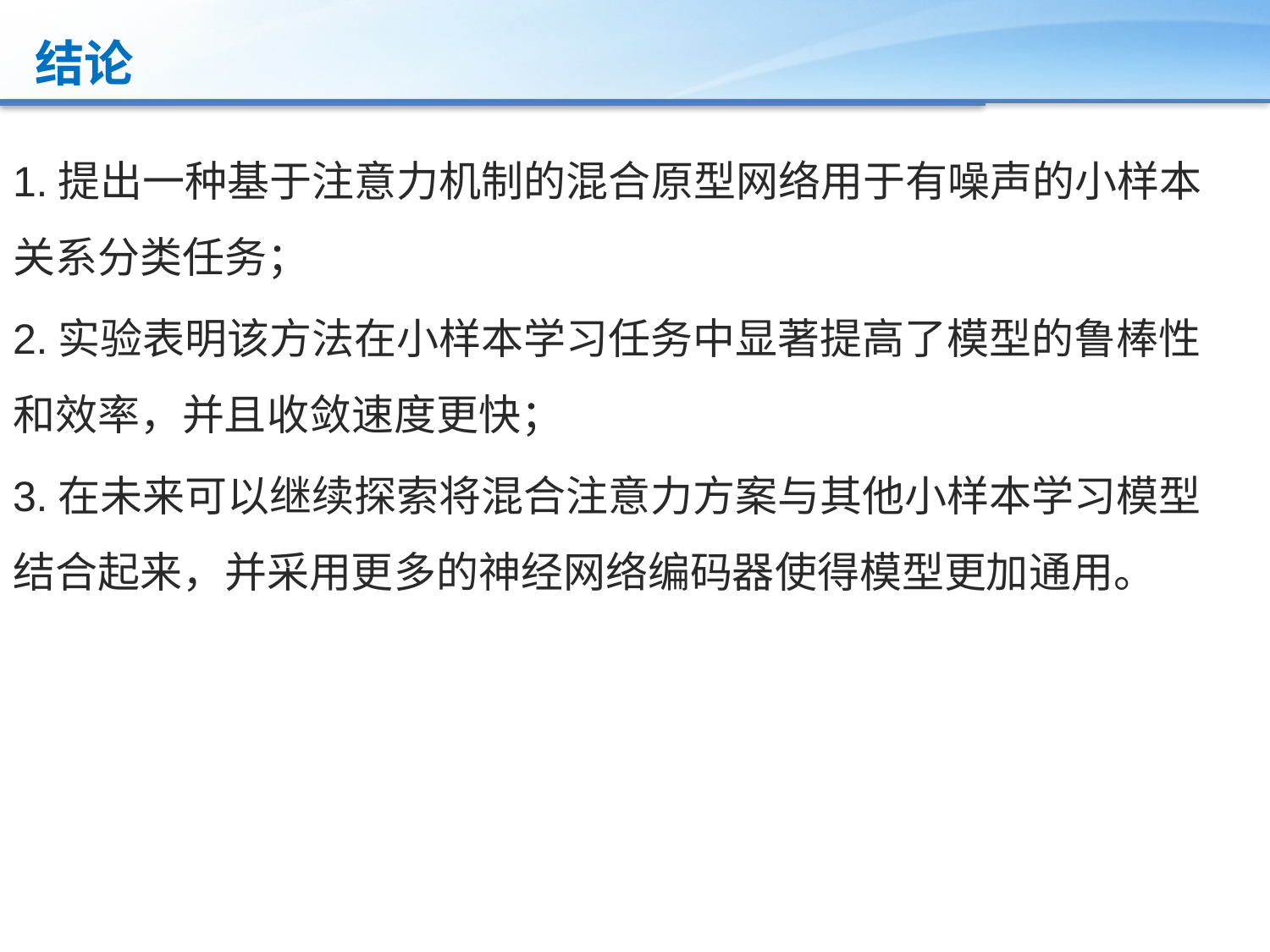

结论
1.提出一种基于注意力机制的混合原型网络用于有噪声的小样本关系分类任务；
2.实验表明该方法在小样本学习任务中显著提高了模型的鲁棒性和效率，并且收敛速度更快；
3.在未来可以继续探索将混合注意力方案与其他小样本学习模型结合起来，并采用更多的神经网络编码器使得模型更加通用。